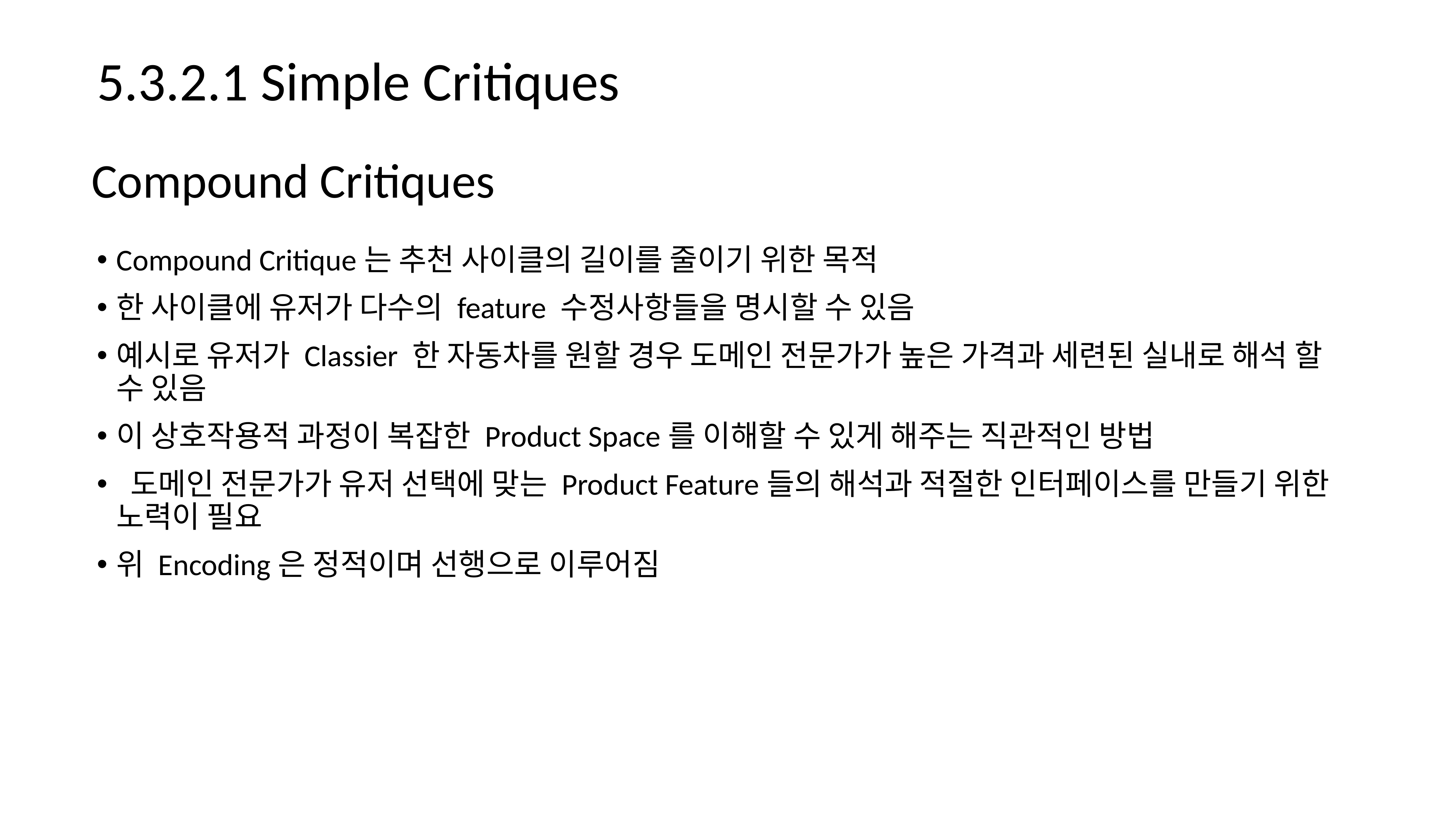

5.3.2.1 Simple Critiques
# Compound Critiques
Compound Critique는 추천 사이클의 길이를 줄이기 위한 목적
한 사이클에 유저가 다수의 feature 수정사항들을 명시할 수 있음
예시로 유저가 Classier 한 자동차를 원할 경우 도메인 전문가가 높은 가격과 세련된 실내로 해석 할 수 있음
이 상호작용적 과정이 복잡한 Product Space를 이해할 수 있게 해주는 직관적인 방법
 도메인 전문가가 유저 선택에 맞는 Product Feature들의 해석과 적절한 인터페이스를 만들기 위한 노력이 필요
위 Encoding은 정적이며 선행으로 이루어짐